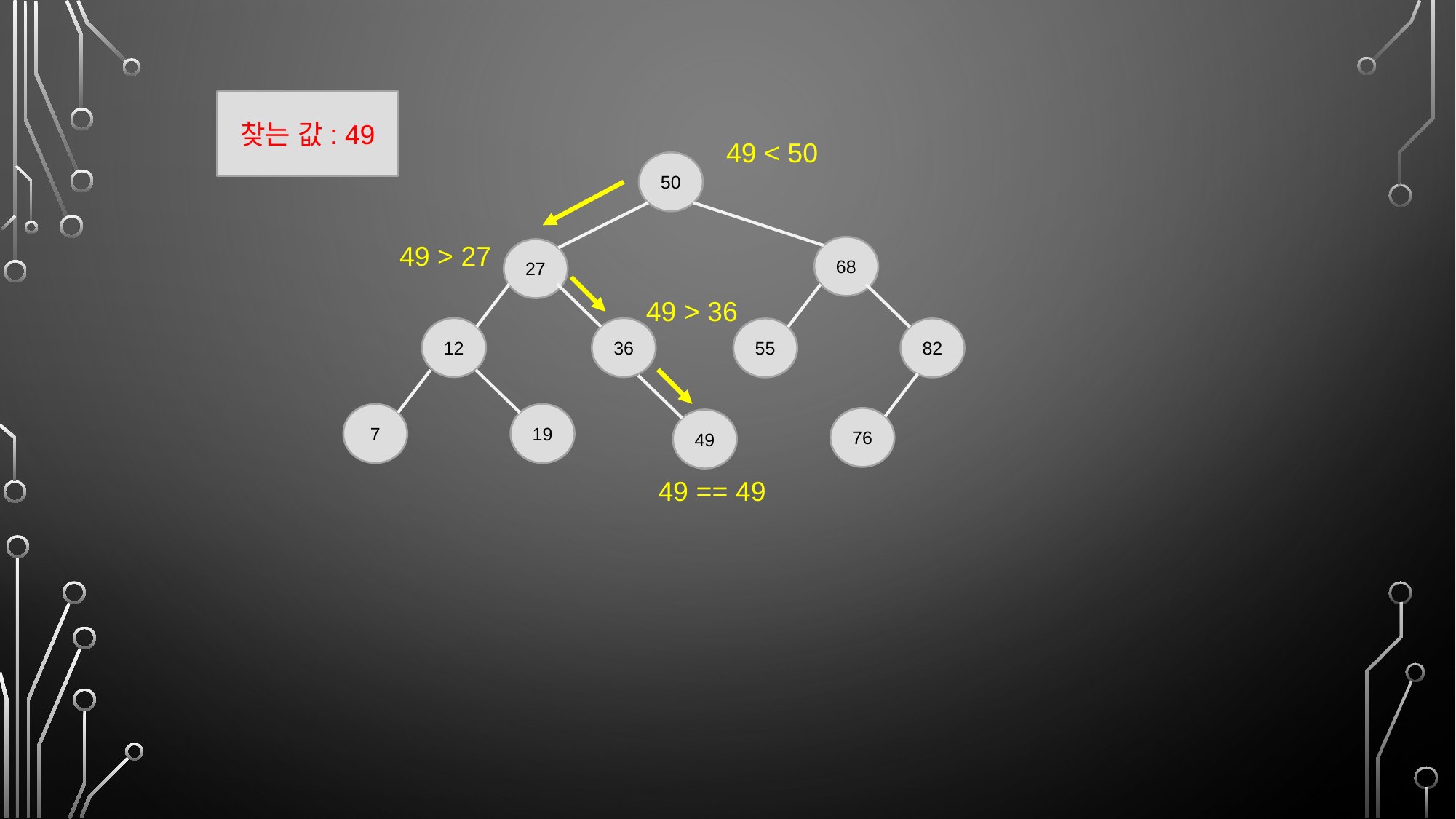

찾는 값: 49
49 < 50
50
49 > 27
68
27
49 > 36
12
36
55
82
7
19
76
49
49 == 49